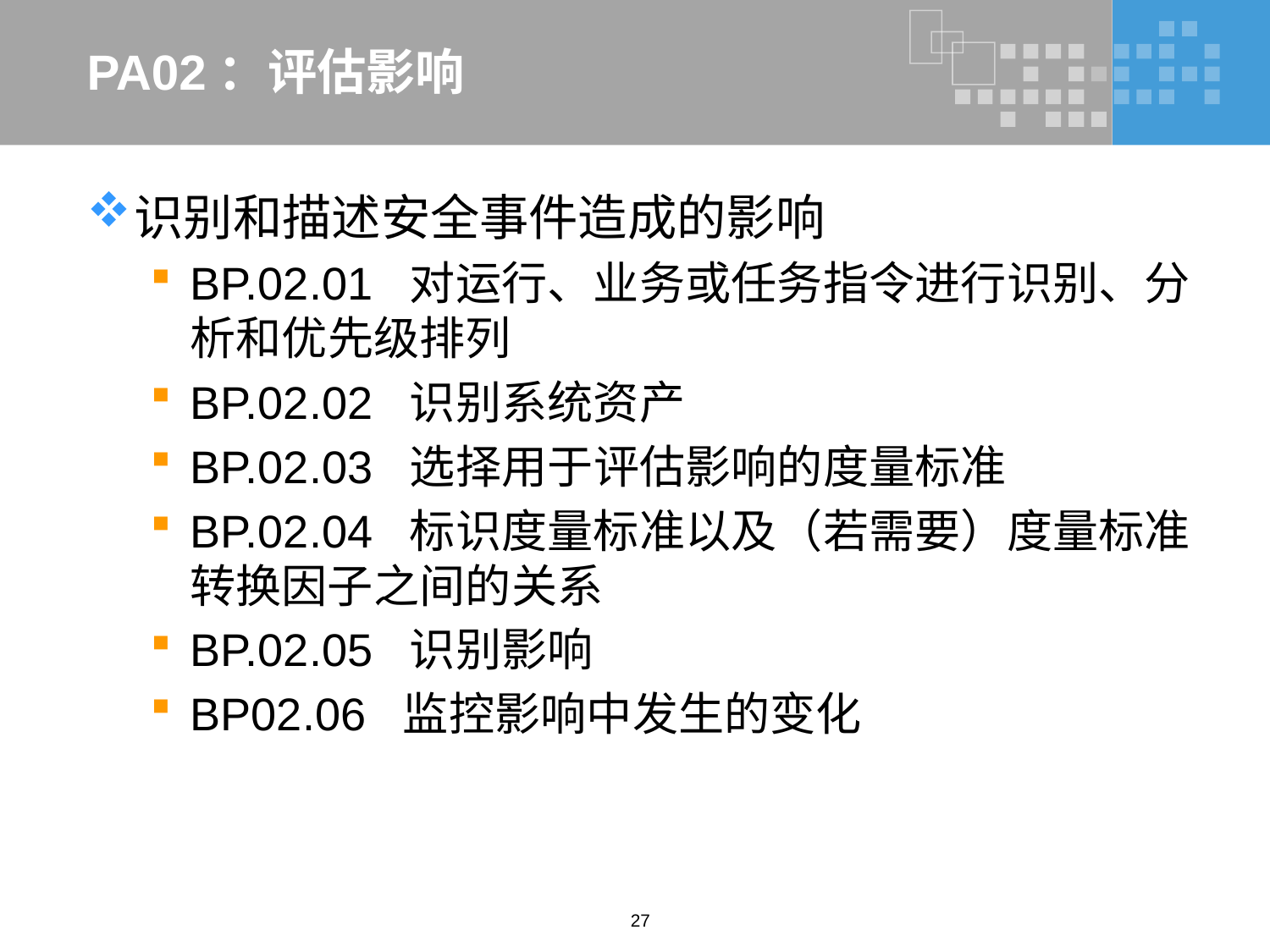

# PA02：评估影响
识别和描述安全事件造成的影响
BP.02.01  对运行、业务或任务指令进行识别、分析和优先级排列
BP.02.02  识别系统资产
BP.02.03  选择用于评估影响的度量标准
BP.02.04  标识度量标准以及（若需要）度量标准转换因子之间的关系
BP.02.05  识别影响
BP02.06  监控影响中发生的变化
27